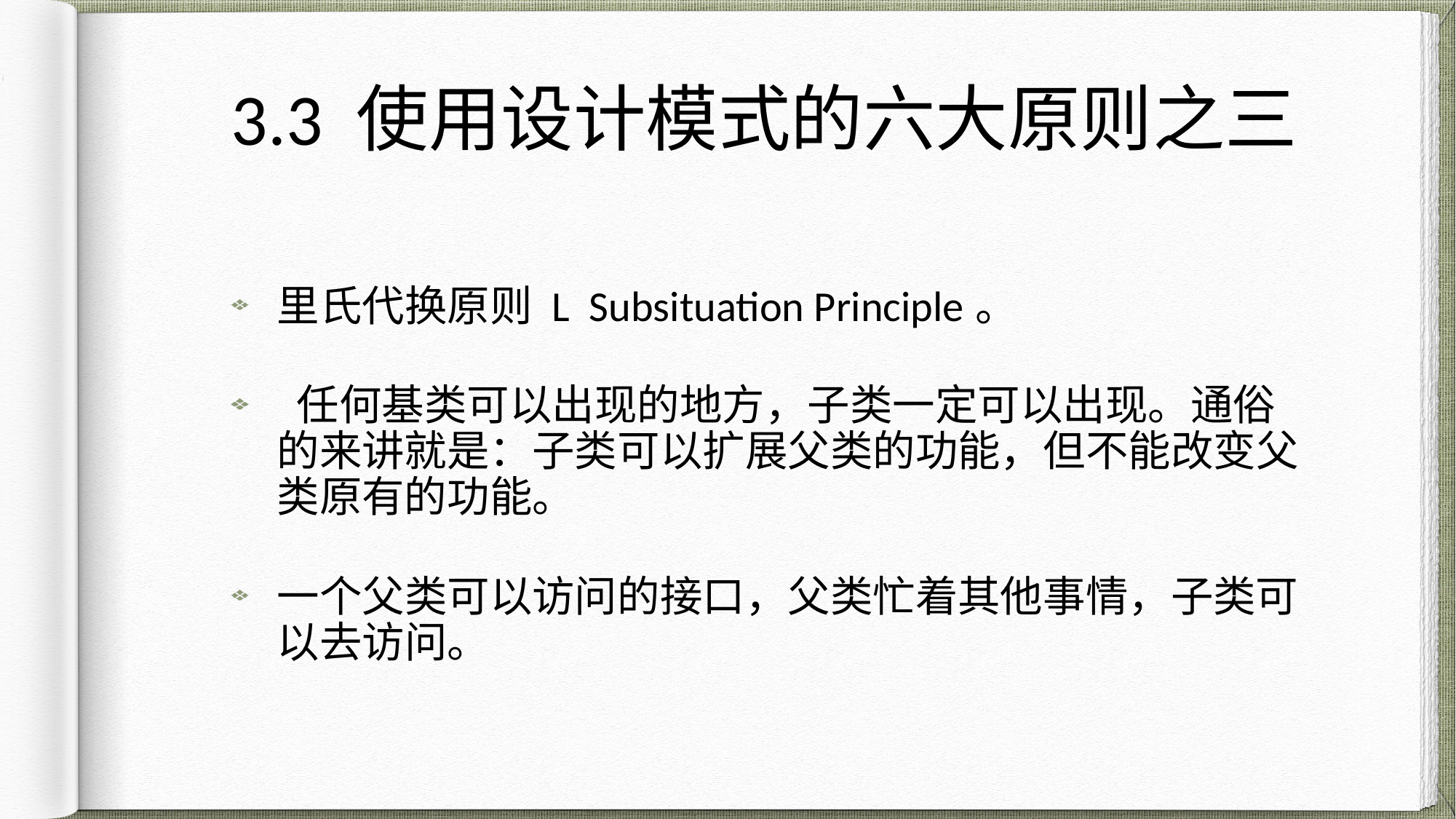

# 3.3 使用设计模式的六大原则之三
里氏代换原则 L  Subsituation Principle。
 任何基类可以出现的地方，子类一定可以出现。通俗的来讲就是：子类可以扩展父类的功能，但不能改变父类原有的功能。
一个父类可以访问的接口，父类忙着其他事情，子类可以去访问。